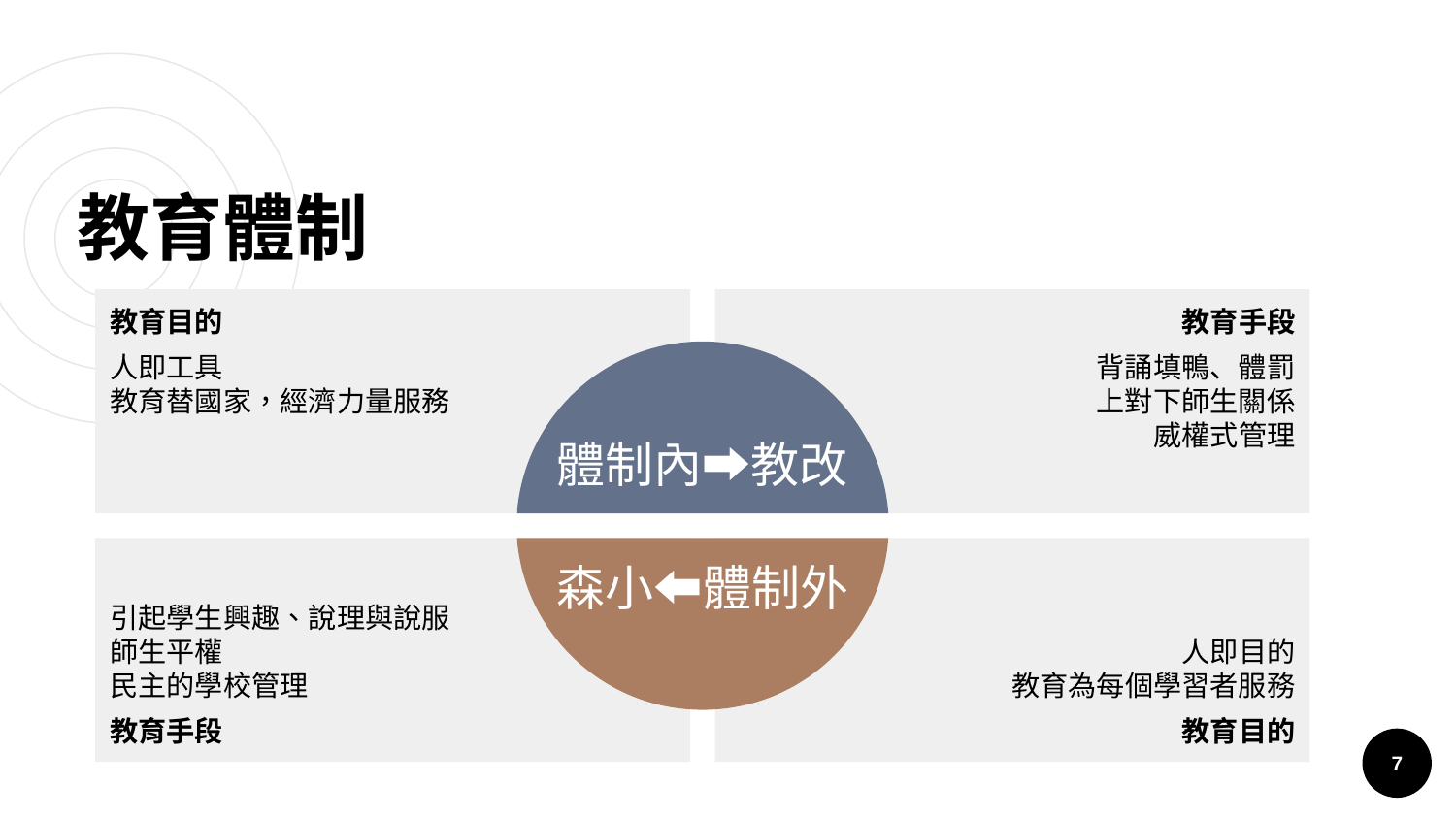

# 教育體制
教育目的
人即工具
教育替國家，經濟力量服務
教育手段
背誦填鴨、體罰
上對下師生關係
威權式管理

體制內➡教改

引起學生興趣、說理與說服
師生平權
民主的學校管理
教育手段

人即目的
教育為每個學習者服務
教育目的
森小⬅體制外
7